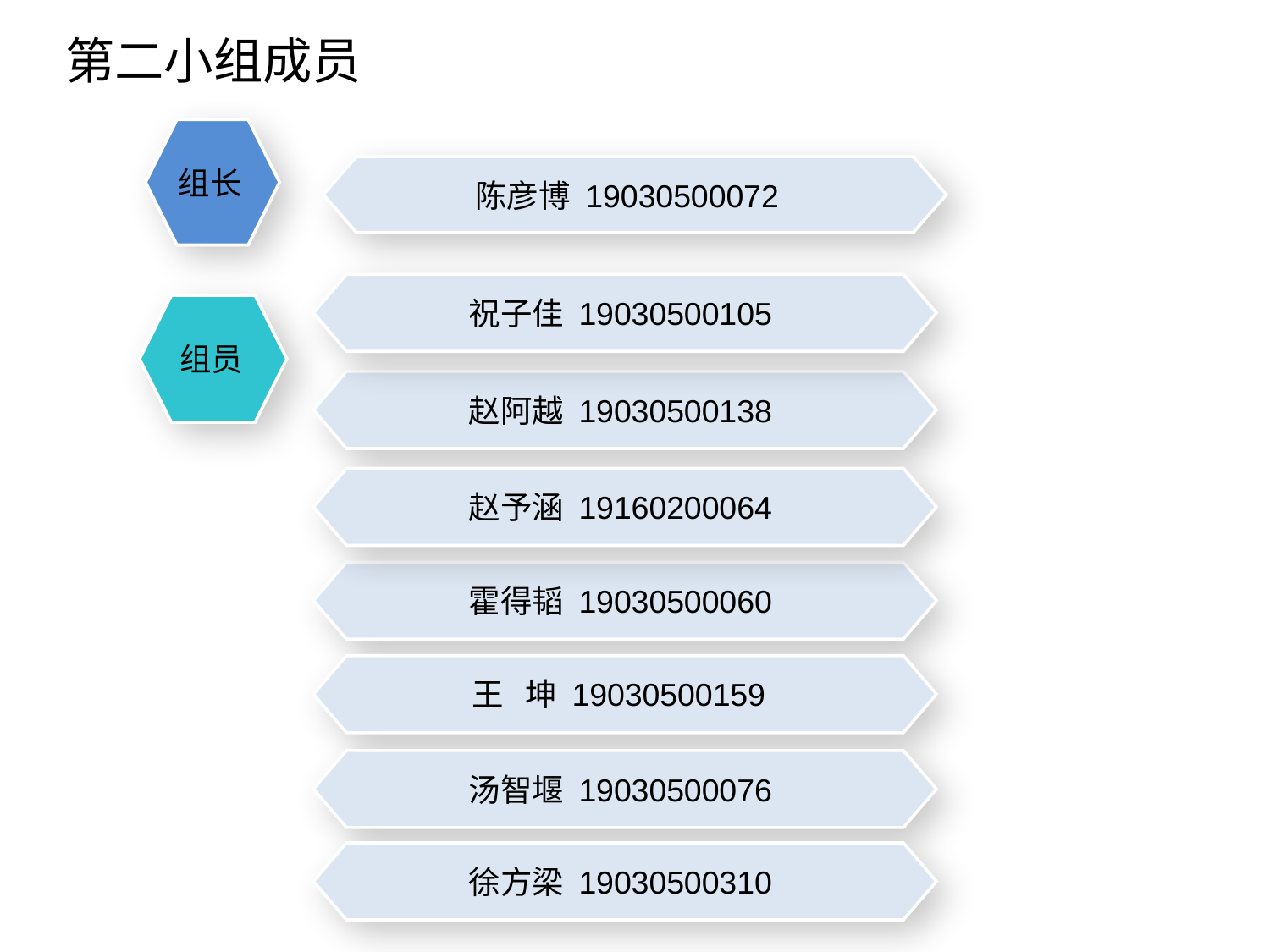

第二小组成员

组长

陈彦博 19030500072
点击添加文本

祝子佳 19030500105

组员

赵阿越 19030500138
点击添加文本

赵予涵 19160200064

霍得韬 19030500060
点击添加文本

王   坤 19030500159

汤智堰 19030500076
点击添加文本

徐方梁 19030500310